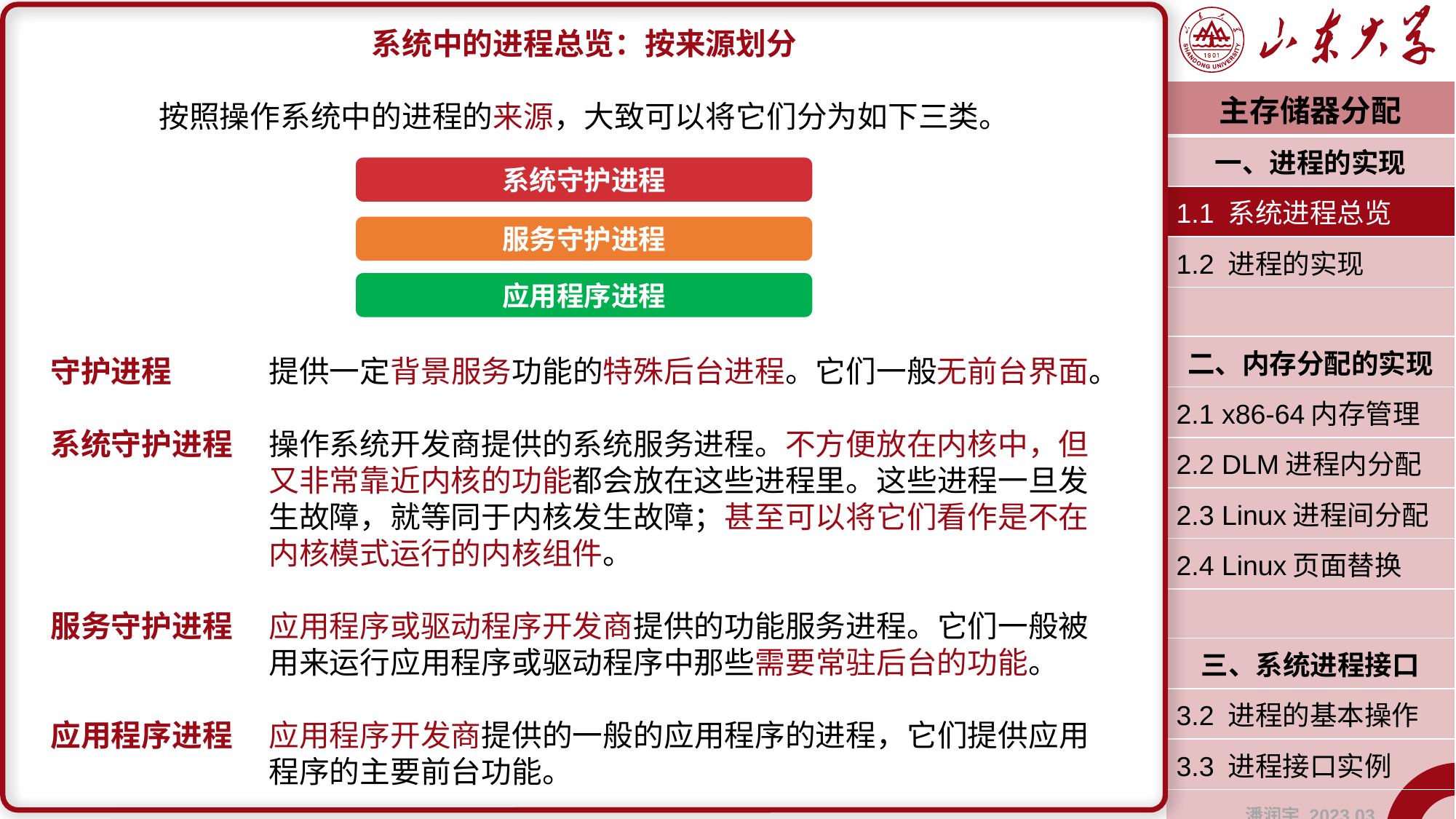

系统中的进程总览：按来源划分

按照操作系统中的进程的来源，大致可以将它们分为如下三类。

守护进程	提供一定背景服务功能的特殊后台进程。它们一般无前台界面。

系统守护进程	操作系统开发商提供的系统服务进程。不方便放在内核中，但		又非常靠近内核的功能都会放在这些进程里。这些进程一旦发		生故障，就等同于内核发生故障；甚至可以将它们看作是不在		内核模式运行的内核组件。

服务守护进程	应用程序或驱动程序开发商提供的功能服务进程。它们一般被		用来运行应用程序或驱动程序中那些需要常驻后台的功能。

应用程序进程	应用程序开发商提供的一般的应用程序的进程，它们提供应用		程序的主要前台功能。
| 主存储器分配 |
| --- |
| 一、进程的实现 |
| 1.1 系统进程总览 |
| 1.2 进程的实现 |
|  |
| 二、内存分配的实现 |
| 2.1 x86-64内存管理 |
| 2.2 DLM进程内分配 |
| 2.3 Linux进程间分配 |
| 2.4 Linux页面替换 |
|  |
| 三、系统进程接口 |
| 3.2 进程的基本操作 |
| 3.3 进程接口实例 |
| 潘润宇 2023.03 |
系统守护进程
服务守护进程
应用程序进程